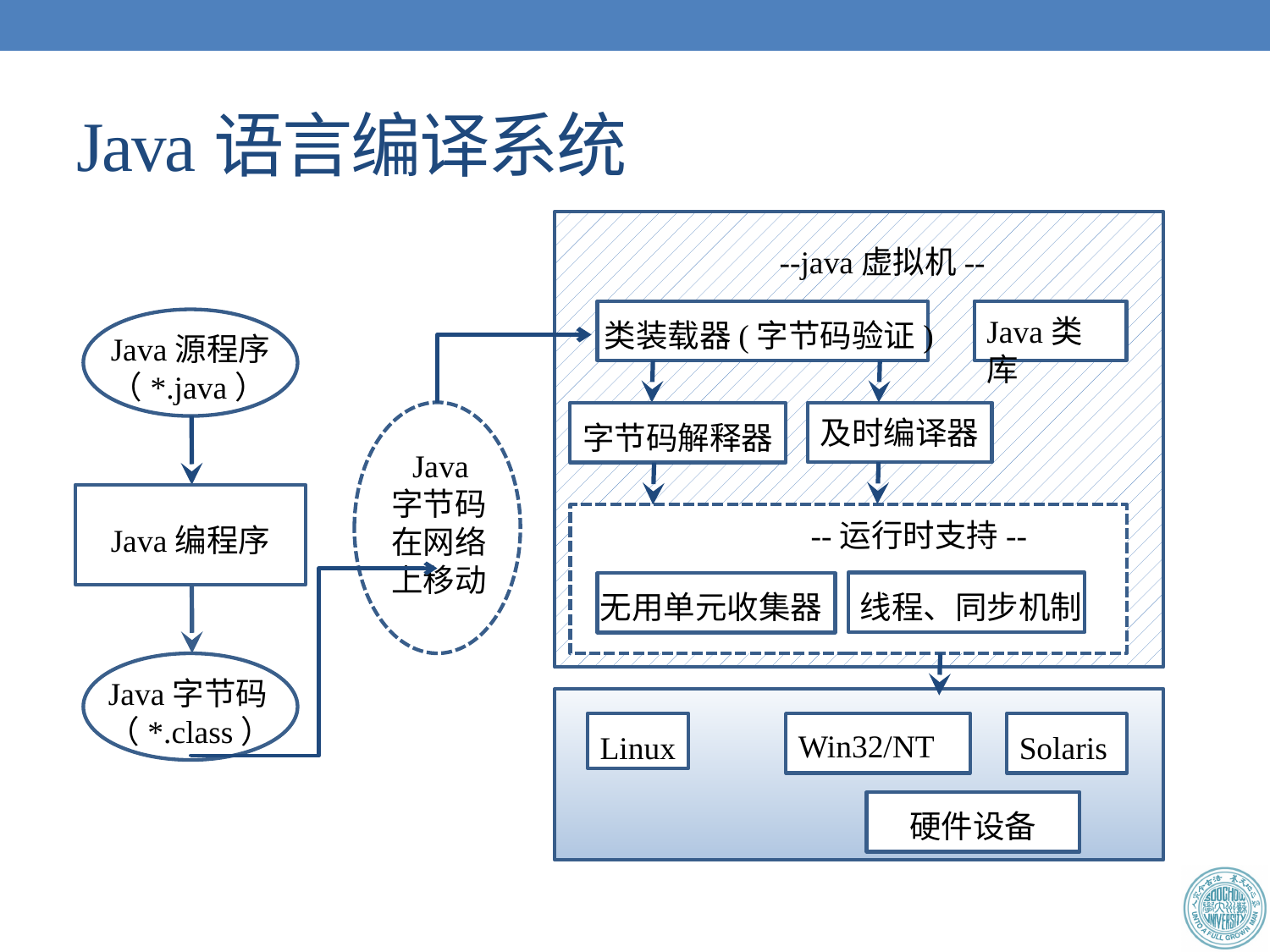

# Java语言编译系统

--java虚拟机--

Java类库

类装载器(字节码验证)
Java源程序
（*.java）

及时编译器
字节码解释器
Java
字节码在网络上移动

--运行时支持--
Java编程序

无用单元收集器
线程、同步机制

Java字节码
（*.class）

Win32/NT
Linux
Solaris

硬件设备